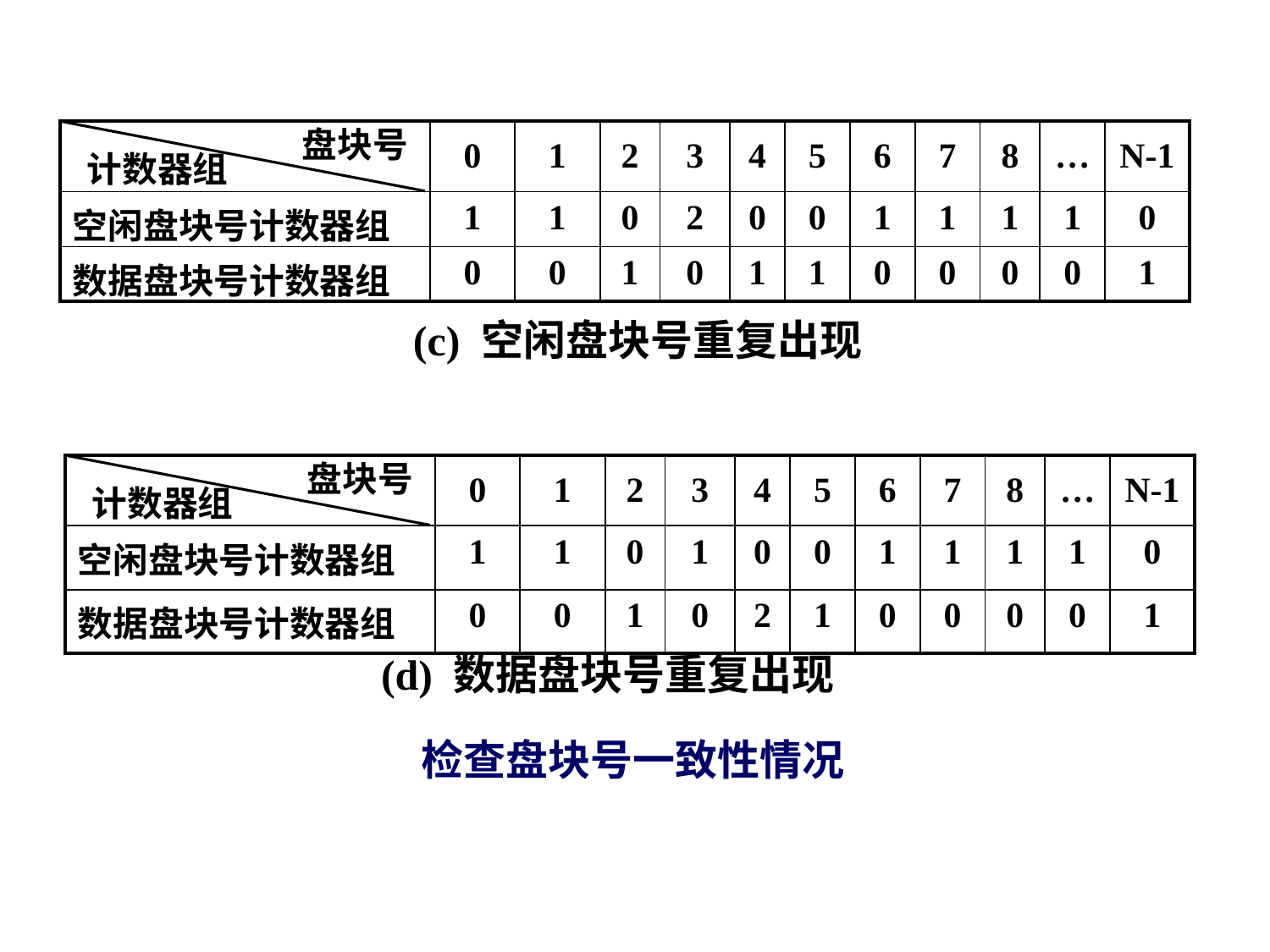

盘块号
|  | 0 | 1 | 2 | 3 | 4 | 5 | 6 | 7 | 8 | … | N-1 |
| --- | --- | --- | --- | --- | --- | --- | --- | --- | --- | --- | --- |
| 空闲盘块号计数器组 | 1 | 1 | 0 | 2 | 0 | 0 | 1 | 1 | 1 | 1 | 0 |
| 数据盘块号计数器组 | 0 | 0 | 1 | 0 | 1 | 1 | 0 | 0 | 0 | 0 | 1 |

计数器组
(c) 空闲盘块号重复出现
盘块号
|  | 0 | 1 | 2 | 3 | 4 | 5 | 6 | 7 | 8 | … | N-1 |
| --- | --- | --- | --- | --- | --- | --- | --- | --- | --- | --- | --- |
| 空闲盘块号计数器组 | 1 | 1 | 0 | 1 | 0 | 0 | 1 | 1 | 1 | 1 | 0 |
| 数据盘块号计数器组 | 0 | 0 | 1 | 0 | 2 | 1 | 0 | 0 | 0 | 0 | 1 |

计数器组
(d) 数据盘块号重复出现
检查盘块号一致性情况
85